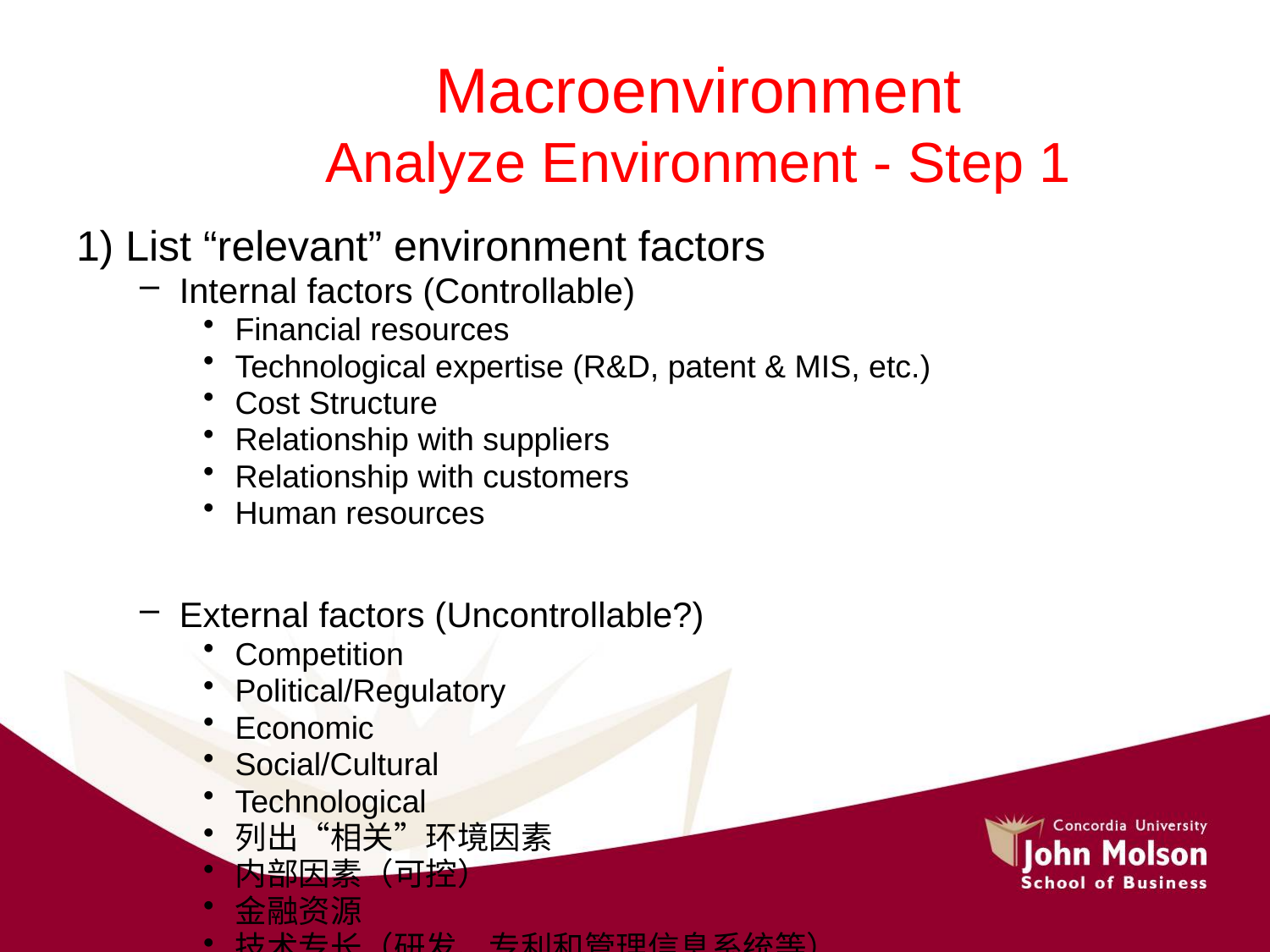

# Macroenvironment Analyze Environment - Step 1
1) List “relevant” environment factors
Internal factors (Controllable)
Financial resources
Technological expertise (R&D, patent & MIS, etc.)
Cost Structure
Relationship with suppliers
Relationship with customers
Human resources

External factors (Uncontrollable?)
Competition
Political/Regulatory
Economic
Social/Cultural
Technological
列出“相关”环境因素
内部因素（可控）
金融资源
技术专长（研发、专利和管理信息系统等）
成本结构
与供应商的关系
与客户的关系
人力资源

外部因素（不可控？）
竞赛
政治/监管
经济的
社会/文化
技术